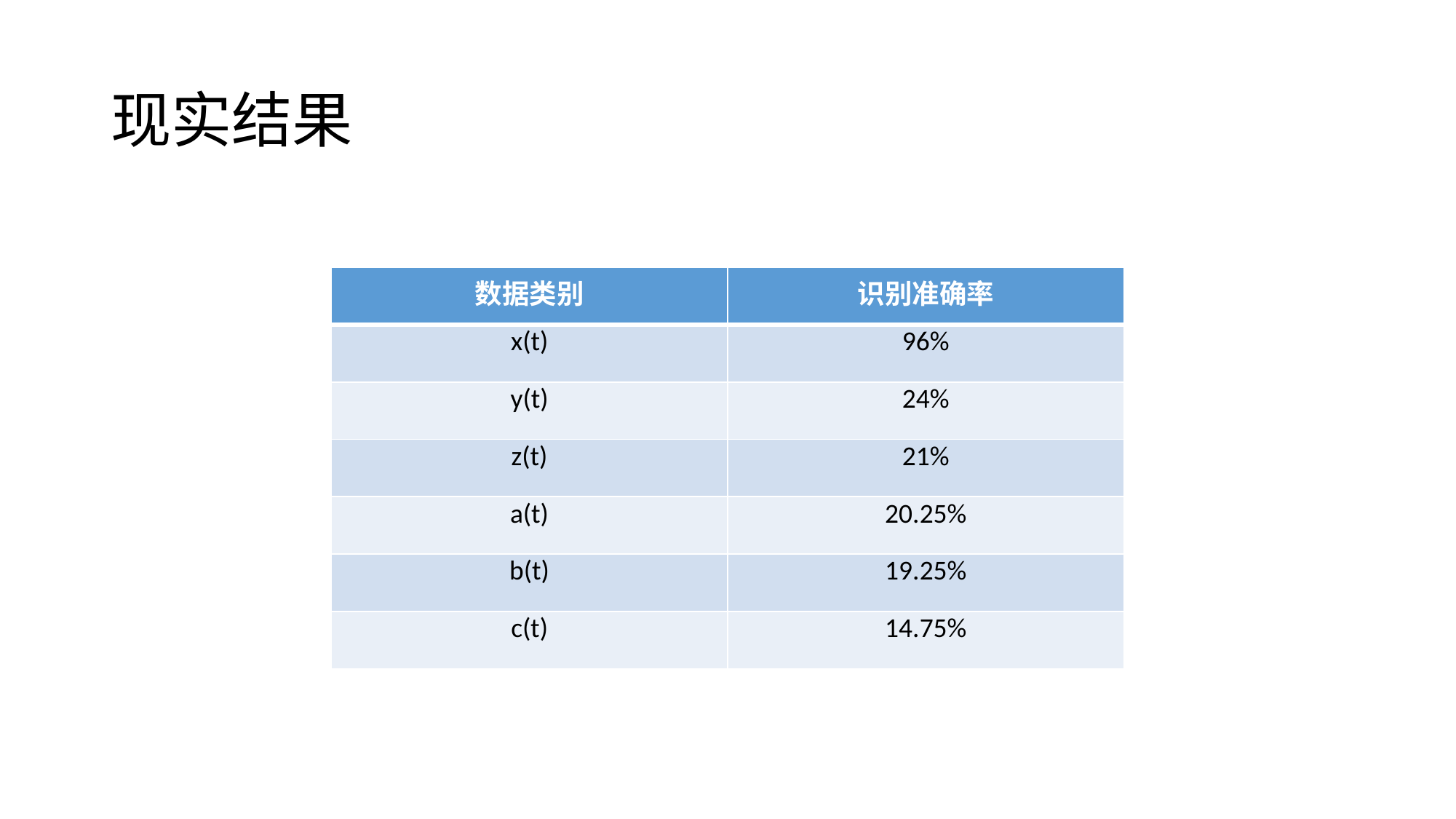

# 现实结果
| 数据类别 | 识别准确率 |
| --- | --- |
| x(t) | 96% |
| y(t) | 24% |
| z(t) | 21% |
| a(t) | 20.25% |
| b(t) | 19.25% |
| c(t) | 14.75% |